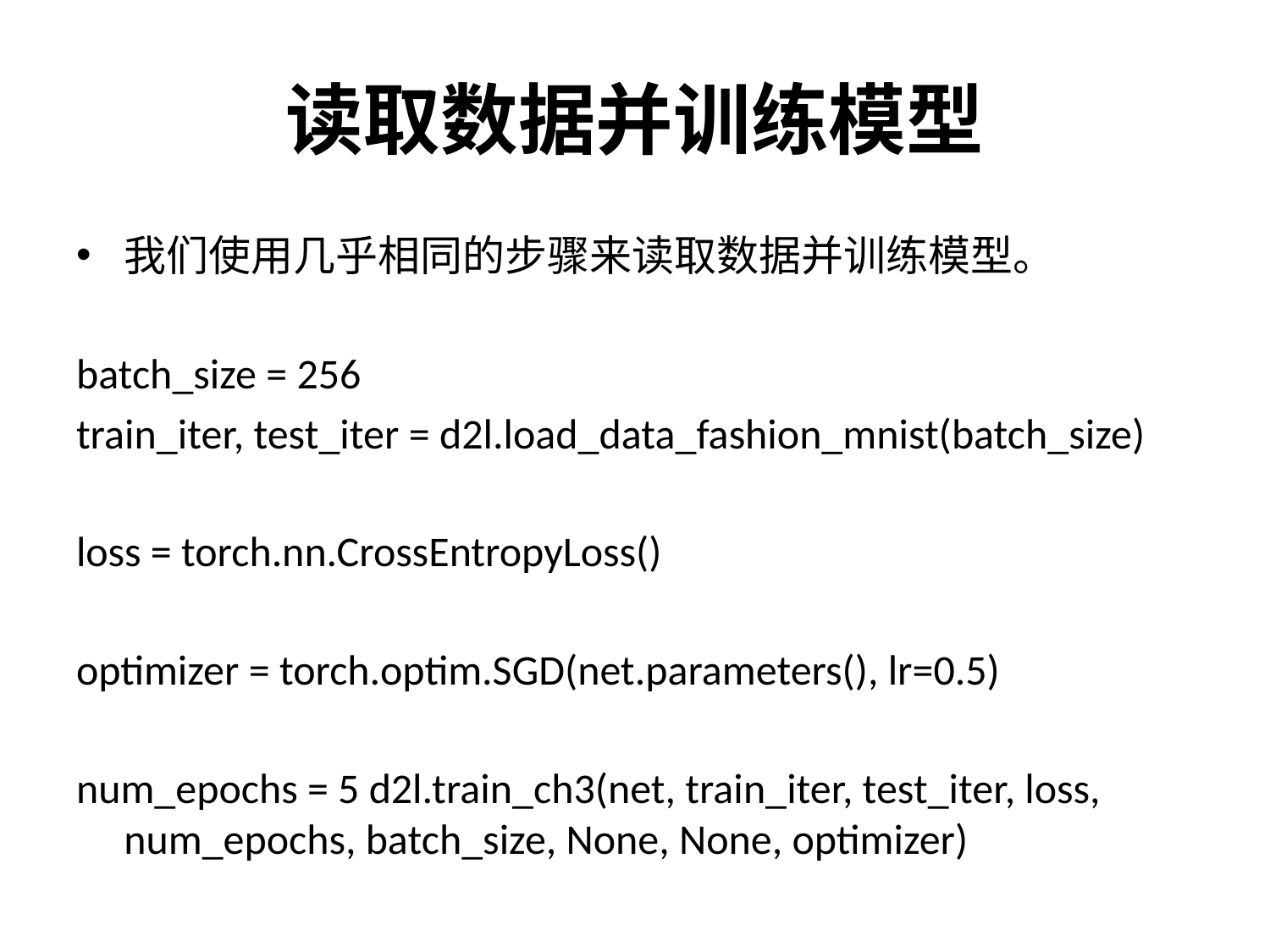

# 读取数据并训练模型
我们使用几乎相同的步骤来读取数据并训练模型。

batch_size = 256
train_iter, test_iter = d2l.load_data_fashion_mnist(batch_size)

loss = torch.nn.CrossEntropyLoss()

optimizer = torch.optim.SGD(net.parameters(), lr=0.5)

num_epochs = 5 d2l.train_ch3(net, train_iter, test_iter, loss, num_epochs, batch_size, None, None, optimizer)